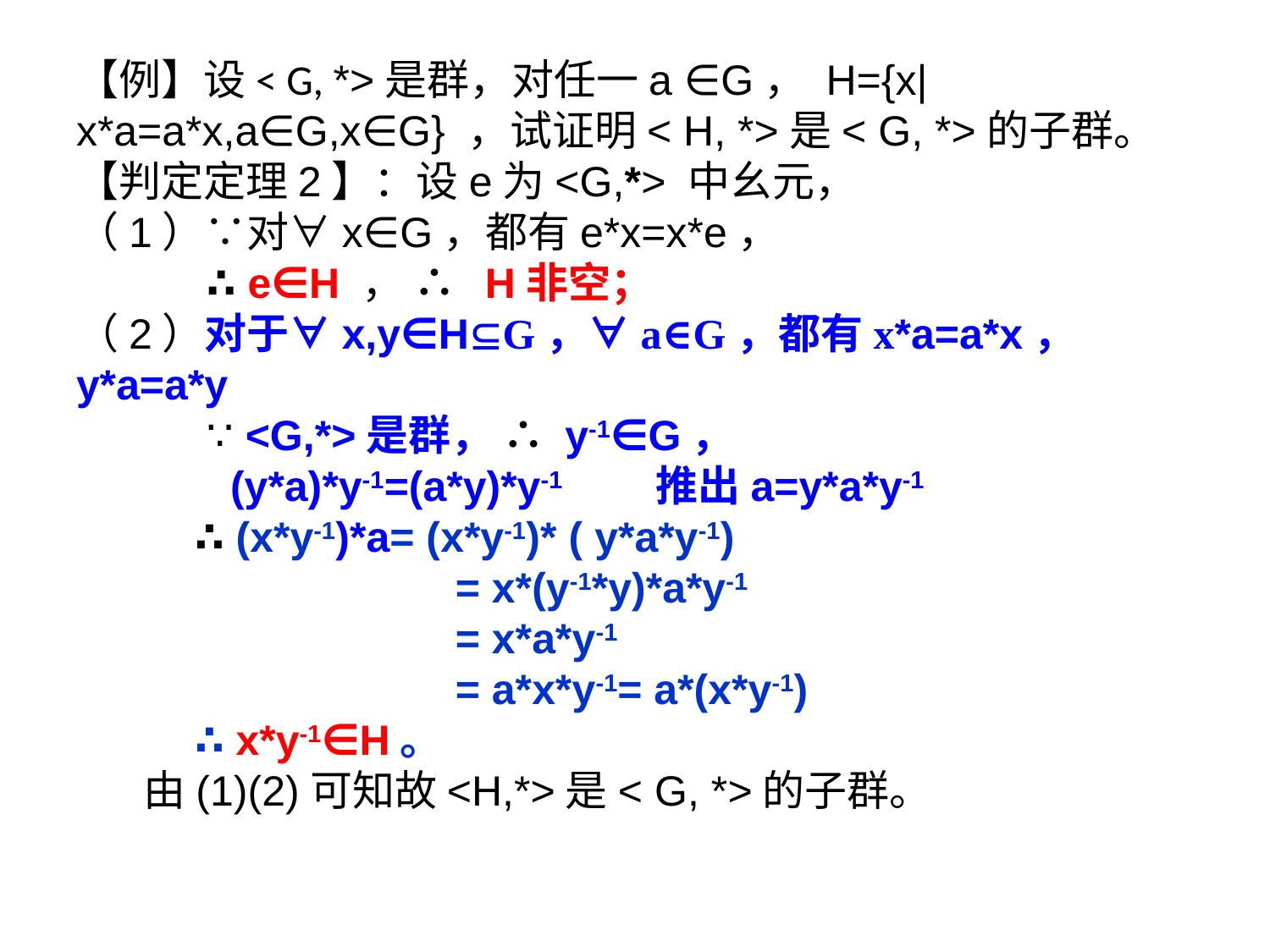

【例】设< G, *>是群，对任一a ∈G， H={x|x*a=a*x,a∈G,x∈G} ，试证明< H, *>是< G, *>的子群。
【判定定理2】：设e为<G,*> 中幺元，
（1）∵对∀x∈G，都有e*x=x*e，
           ∴ e∈H ， ∴  H非空；
（2）对于∀x,y∈H⊆G，∀a∈G，都有x*a=a*x， y*a=a*y
           ∵ <G,*>是群， ∴ y-1∈G，
             (y*a)*y-1=(a*y)*y-1       推出a=y*a*y-1
          ∴ (x*y-1)*a= (x*y-1)* ( y*a*y-1)
                                = x*(y-1*y)*a*y-1
                                = x*a*y-1
                                = a*x*y-1= a*(x*y-1)
          ∴ x*y-1∈H。
      由(1)(2)可知故<H,*>是< G, *>的子群。